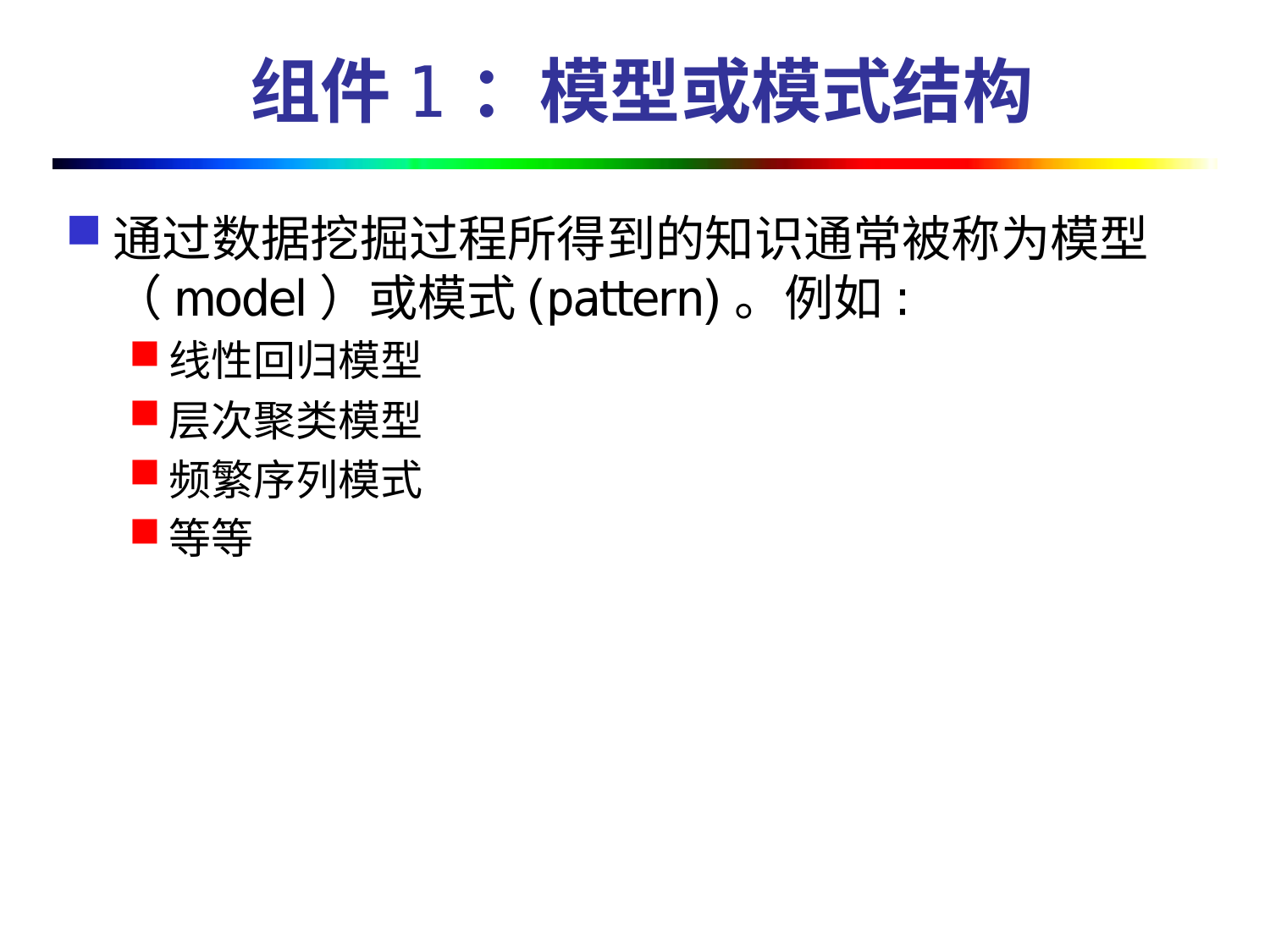

# 组件1：模型或模式结构
通过数据挖掘过程所得到的知识通常被称为模型（model）或模式(pattern)。例如:
线性回归模型
层次聚类模型
频繁序列模式
等等